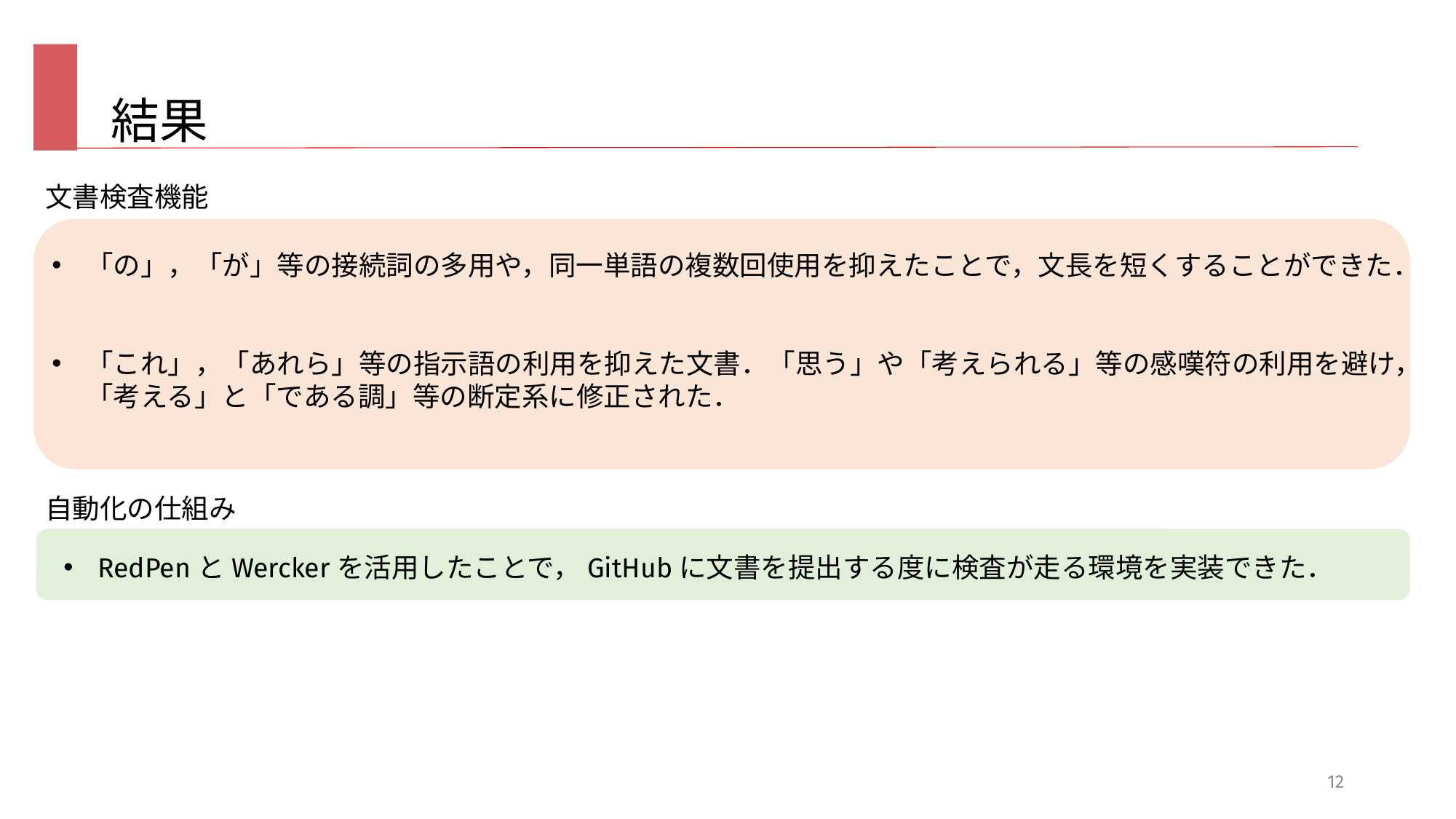

# 結果

文書検査機能

「の」，「が」等の接続詞の多用や，同一単語の複数回使用を抑えたことで，文長を短くすることができた．
「これ」，「あれら」等の指示語の利用を抑えた文書．「思う」や「考えられる」等の感嘆符の利用を避け，　
「考える」と「である調」等の断定系に修正された．

自動化の仕組み

RedPenとWerckerを活用したことで，GitHubに文書を提出する度に検査が走る環境を実装できた．

12